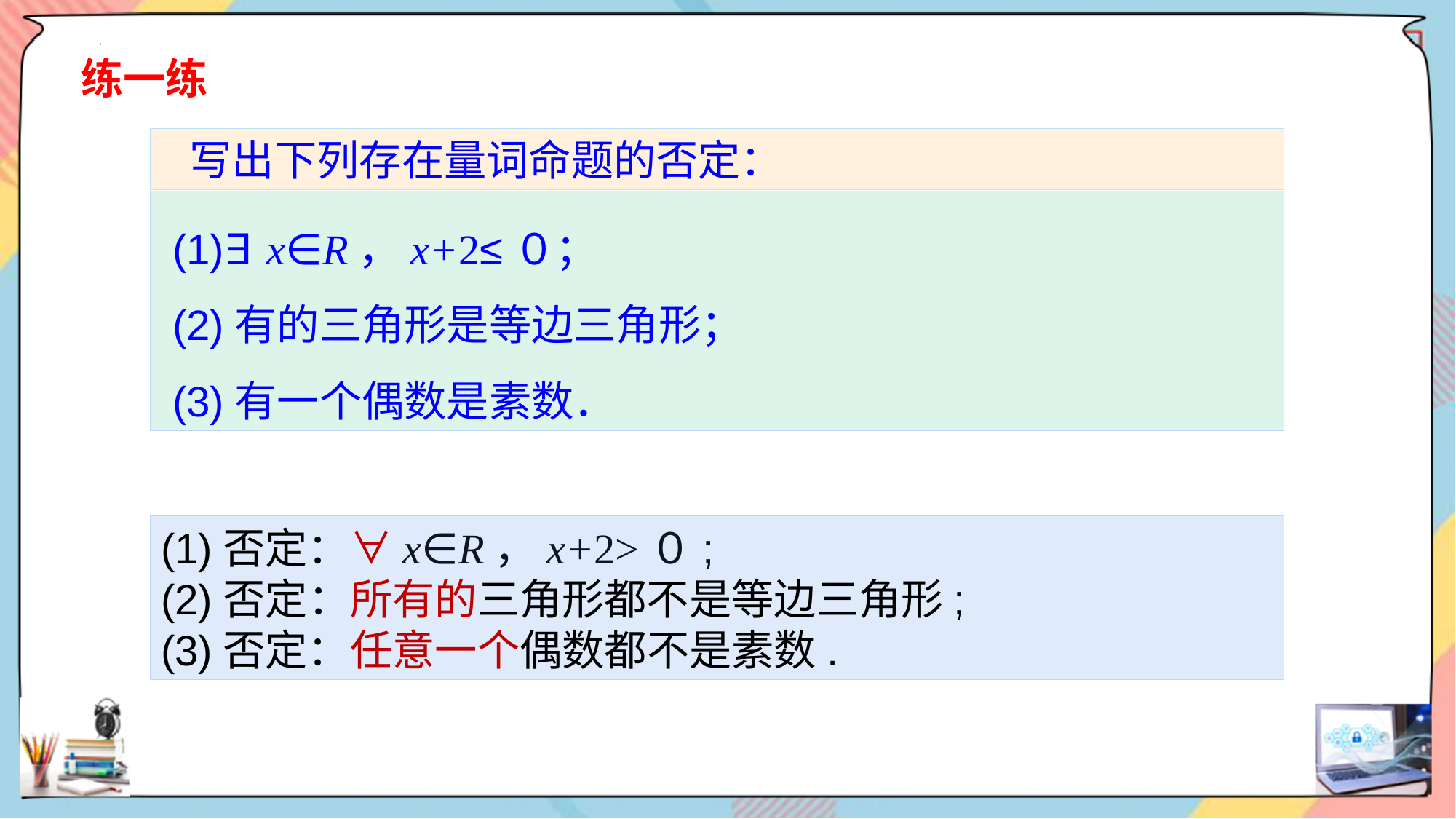

练一练
  写出下列存在量词命题的否定：
 (1)∃x∈R，x+2≤０；
 (2)有的三角形是等边三角形；
 (3)有一个偶数是素数．
(1)否定：∀x∈R，x+2>０;
(2)否定：所有的三角形都不是等边三角形;
(3)否定：任意一个偶数都不是素数.